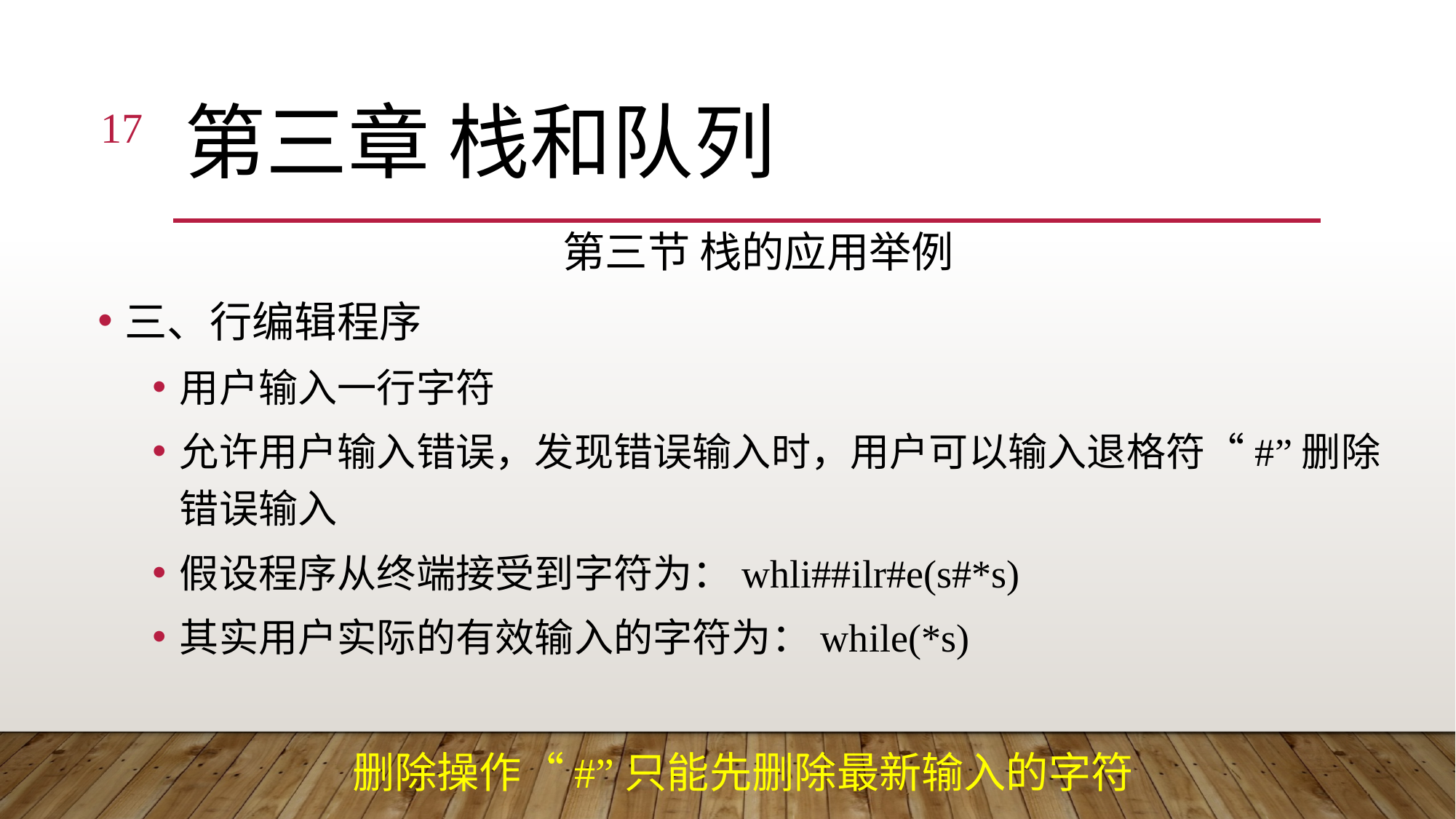

17
# 第三章 栈和队列
第三节 栈的应用举例
三、行编辑程序
用户输入一行字符
允许用户输入错误，发现错误输入时，用户可以输入退格符“#”删除错误输入
假设程序从终端接受到字符为：whli##ilr#e(s#*s)
其实用户实际的有效输入的字符为：while(*s)
删除操作“#”只能先删除最新输入的字符